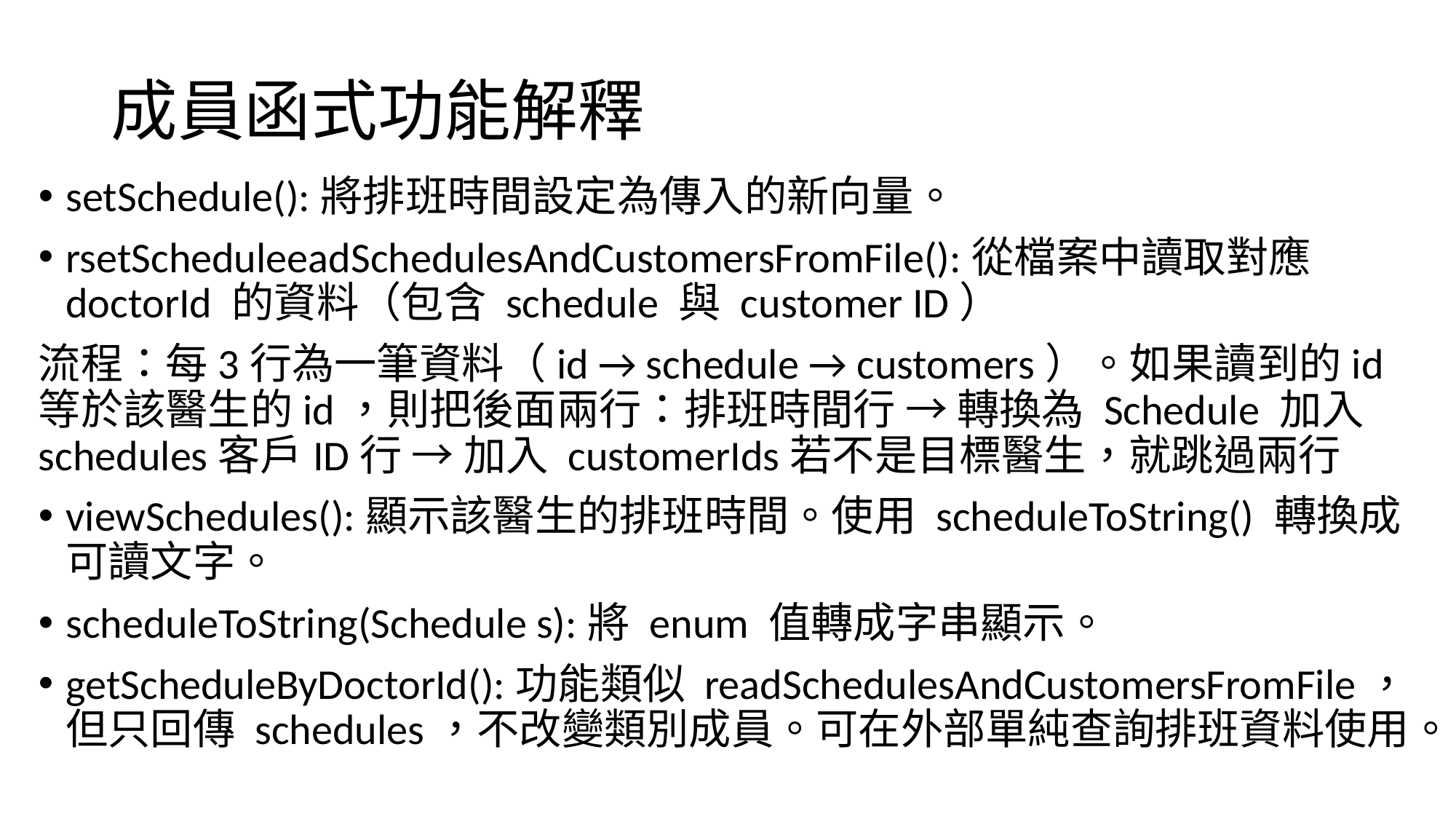

# 成員函式功能解釋
setSchedule():將排班時間設定為傳入的新向量。
rsetScheduleeadSchedulesAndCustomersFromFile():從檔案中讀取對應 doctorId 的資料（包含 schedule 與 customer ID）
流程：每3行為一筆資料（id → schedule → customers）。如果讀到的id等於該醫生的id，則把後面兩行：排班時間行 → 轉換為 Schedule 加入 schedules客戶ID行 → 加入 customerIds若不是目標醫生，就跳過兩行
viewSchedules():顯示該醫生的排班時間。使用 scheduleToString() 轉換成可讀文字。
scheduleToString(Schedule s):將 enum 值轉成字串顯示。
getScheduleByDoctorId():功能類似 readSchedulesAndCustomersFromFile，但只回傳 schedules，不改變類別成員。可在外部單純查詢排班資料使用。